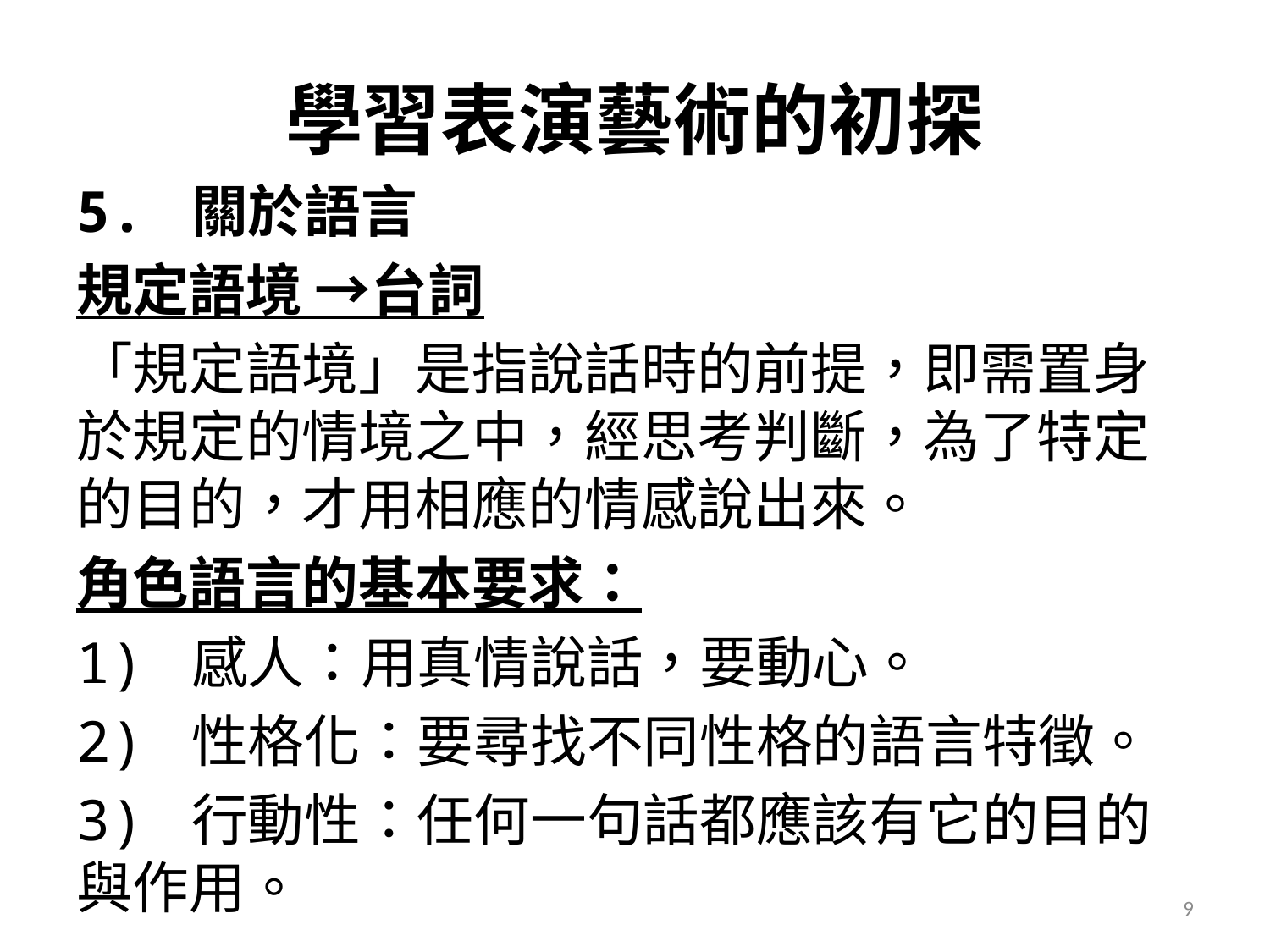

# 學習表演藝術的初探
5. 關於語言
規定語境 →台詞
「規定語境」是指說話時的前提，即需置身於規定的情境之中，經思考判斷，為了特定的目的，才用相應的情感說出來。
角色語言的基本要求：
1) 感人：用真情說話，要動心。
2) 性格化：要尋找不同性格的語言特徵。
3) 行動性：任何一句話都應該有它的目的與作用。

9